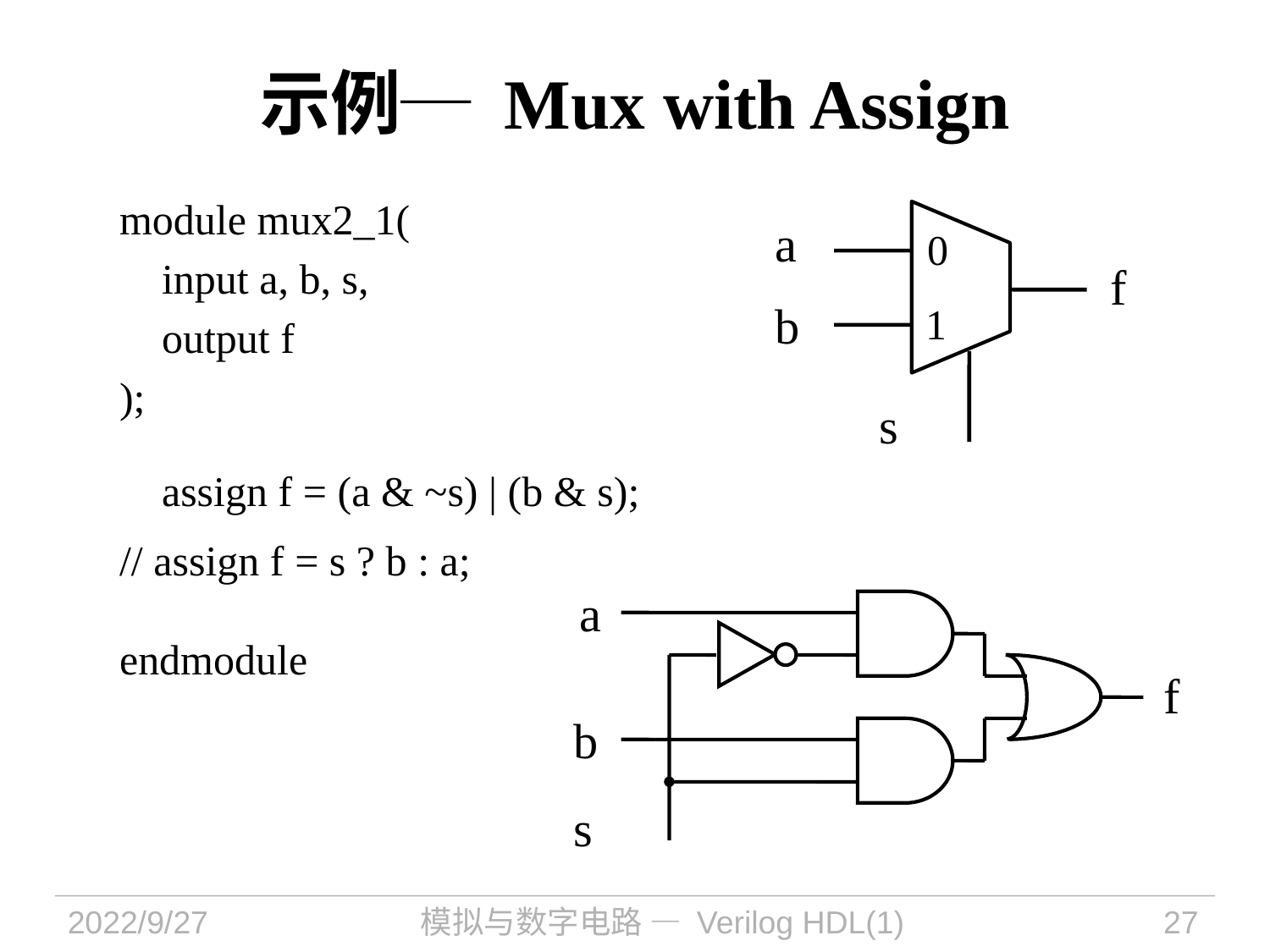

# 示例─ Mux with Assign
module mux2_1(
    input a, b, s,
    output f
);

    assign f = (a & ~s) | (b & s);
// assign f = s ? b : a;

endmodule
a
0

f

b

1

s
a

f

b

s
2022/9/27
模拟与数字电路 — Verilog HDL(1)
27